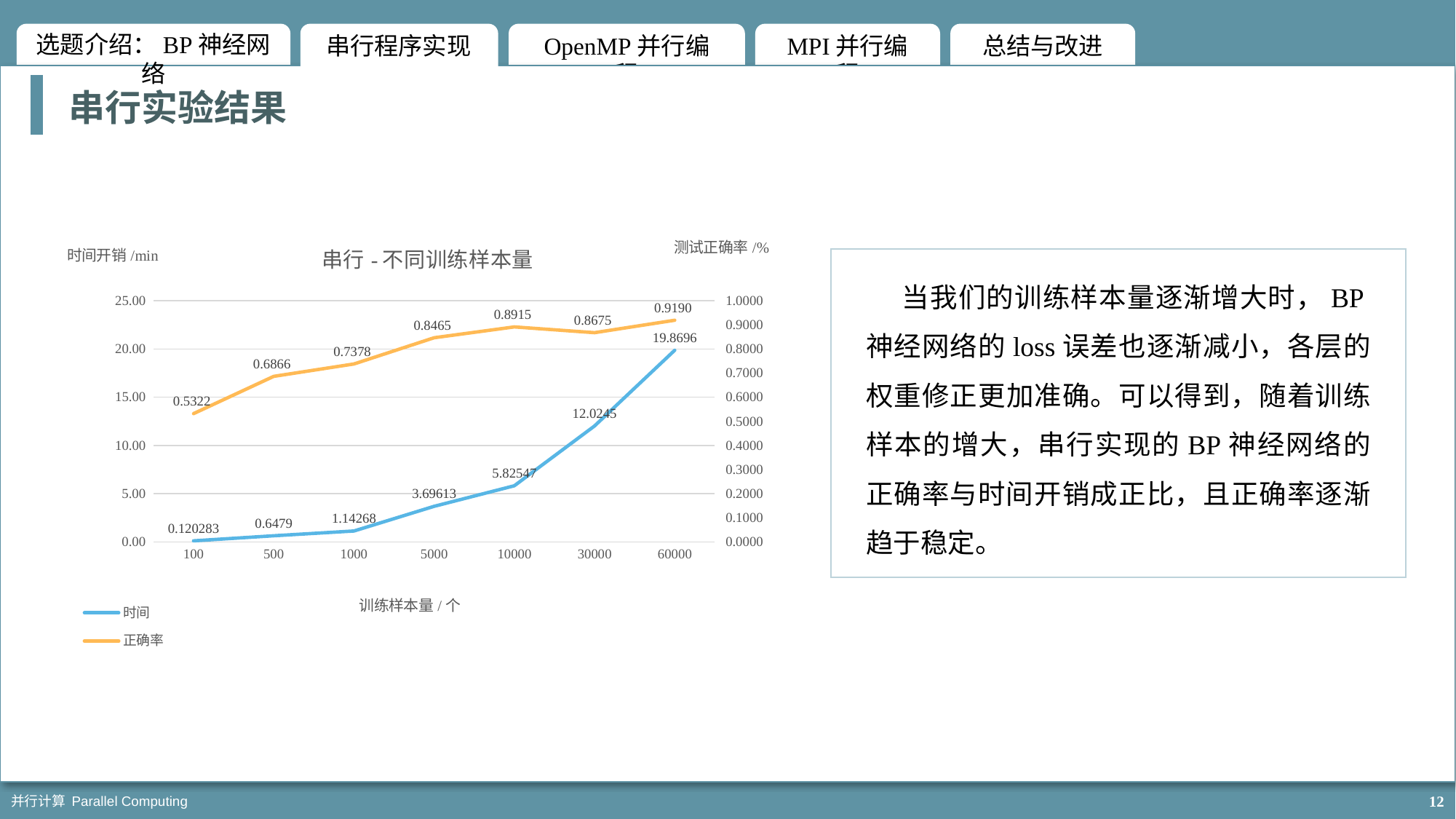

串行实验结果

### Chart: 串行-不同训练样本量

| Category | 时间 | 正确率 |
|---|---|---|
| 100 | 0.120283 | 0.5322 |
| 500 | 0.6479 | 0.6866 |
| 1000 | 1.14268 | 0.7378 |
| 5000 | 3.69613 | 0.8465 |
| 10000 | 5.82547 | 0.8915 |
| 30000 | 12.0245 | 0.8675 |
| 60000 | 19.8696 | 0.919 |
当我们的训练样本量逐渐增大时，BP神经网络的loss误差也逐渐减小，各层的权重修正更加准确。可以得到，随着训练样本的增大，串行实现的BP神经网络的正确率与时间开销成正比，且正确率逐渐趋于稳定。
并行计算 Parallel Computing
12